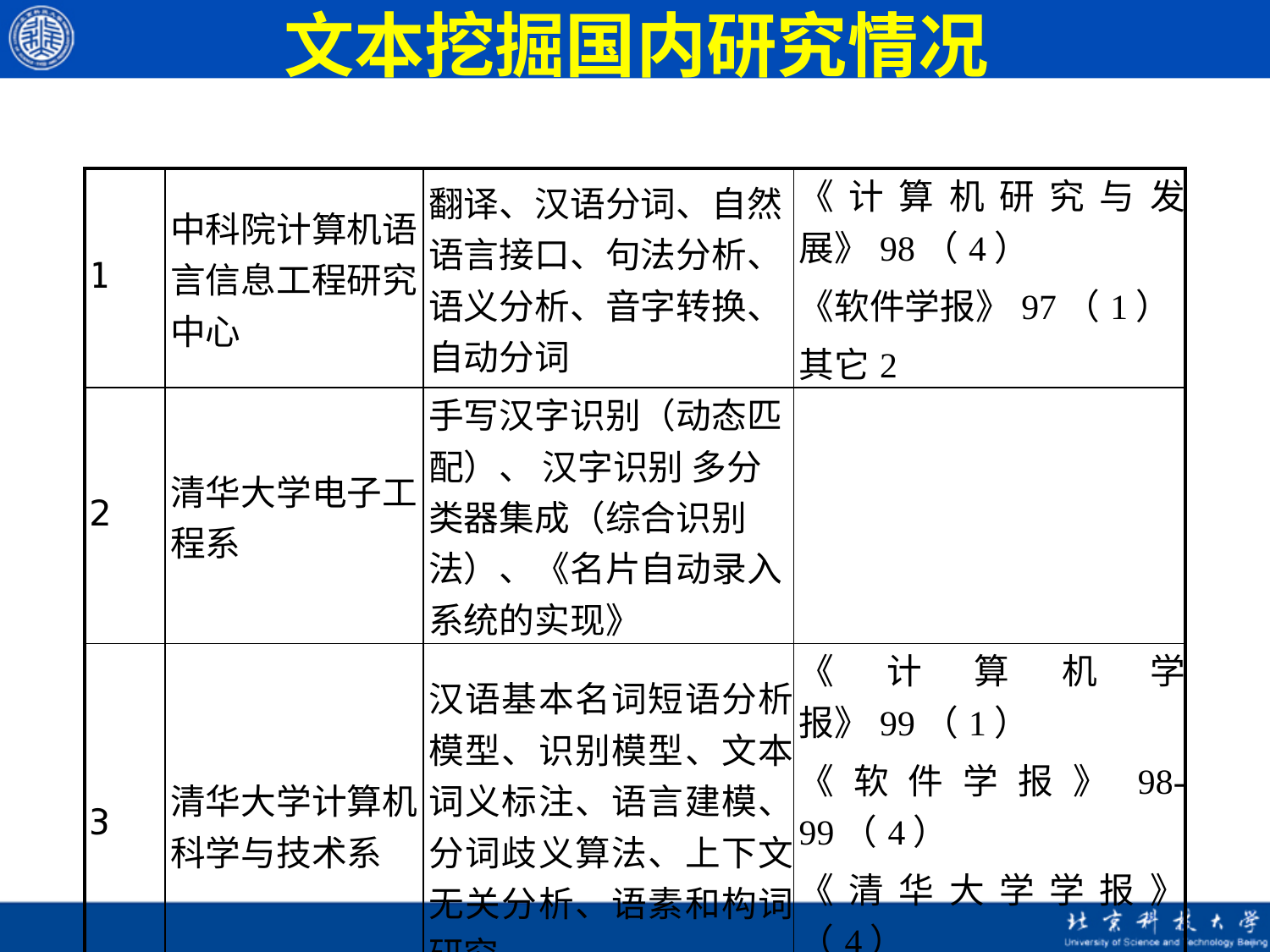

# 文本挖掘国内研究情况
| 1 | 中科院计算机语言信息工程研究中心 | 翻译、汉语分词、自然语言接口、句法分析、语义分析、音字转换、自动分词 | 《计算机研究与发展》98（4） 《软件学报》97（1） 其它2 |
| --- | --- | --- | --- |
| 2 | 清华大学电子工程系 | 手写汉字识别（动态匹配）、 汉字识别 多分类器集成（综合识别法）、《名片自动录入系统的实现》 |  |
| 3 | 清华大学计算机科学与技术系 | 汉语基本名词短语分析模型、识别模型、文本词义标注、语言建模、分词歧义算法、上下文无关分析、语素和构词研究 | 《计算机学报》99（1） 《软件学报》98-99（4） 《清华大学学报》（4） |
47